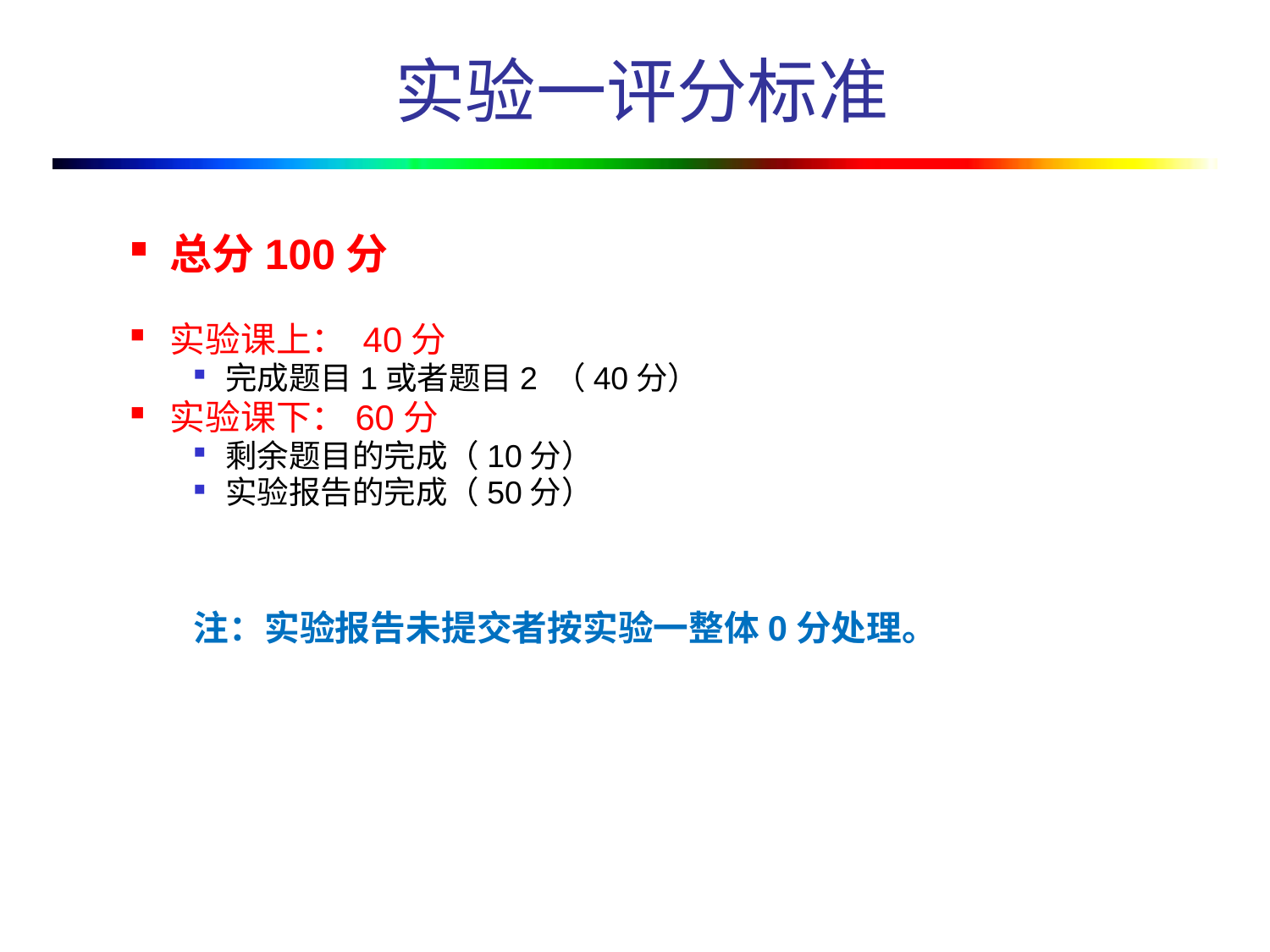

# 实验一评分标准

总分100分

实验课上： 40分
完成题目1或者题目2 （40分）
实验课下：60分
剩余题目的完成（10分）
实验报告的完成（50分）

注：实验报告未提交者按实验一整体0分处理。